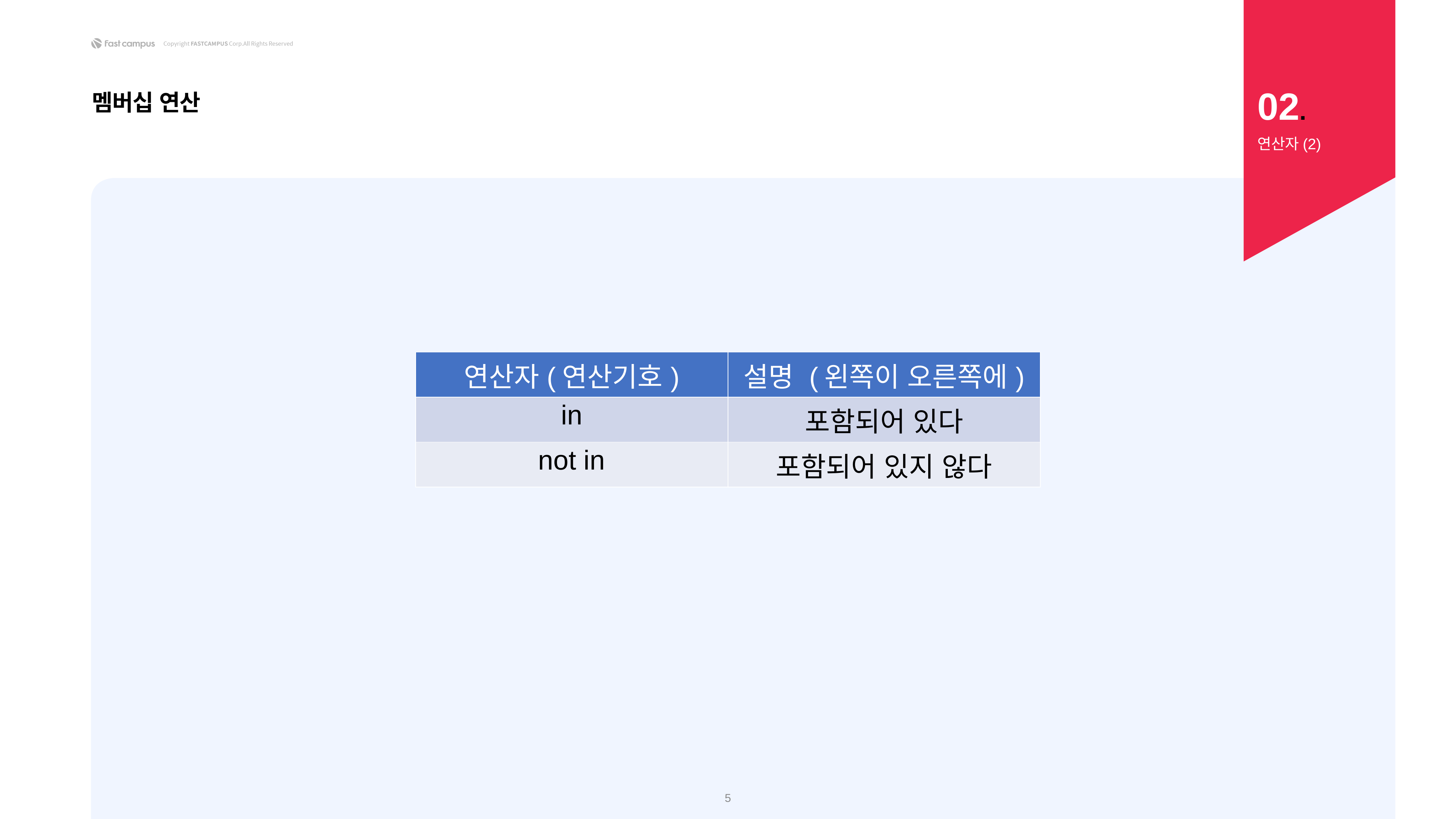

02.
멤버십 연산
연산자(2)
| 연산자(연산기호) | 설명 (왼쪽이 오른쪽에) |
| --- | --- |
| in | 포함되어 있다 |
| not in | 포함되어 있지 않다 |
5